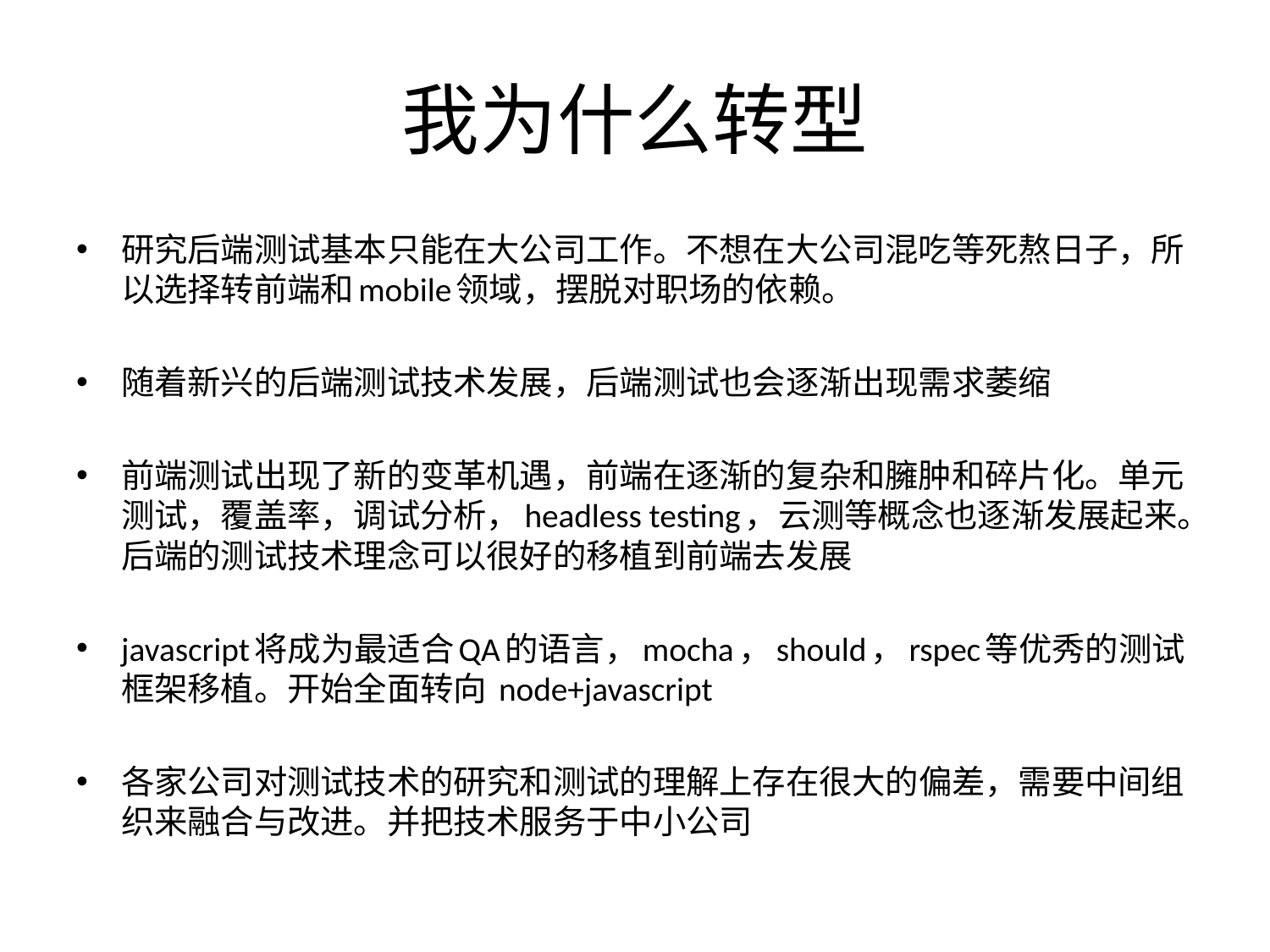

# 我为什么转型
研究后端测试基本只能在大公司工作。不想在大公司混吃等死熬日子，所以选择转前端和mobile领域，摆脱对职场的依赖。

随着新兴的后端测试技术发展，后端测试也会逐渐出现需求萎缩

前端测试出现了新的变革机遇，前端在逐渐的复杂和臃肿和碎片化。单元测试，覆盖率，调试分析，headless testing，云测等概念也逐渐发展起来。后端的测试技术理念可以很好的移植到前端去发展

javascript将成为最适合QA的语言，mocha，should，rspec等优秀的测试框架移植。开始全面转向 node+javascript

各家公司对测试技术的研究和测试的理解上存在很大的偏差，需要中间组织来融合与改进。并把技术服务于中小公司